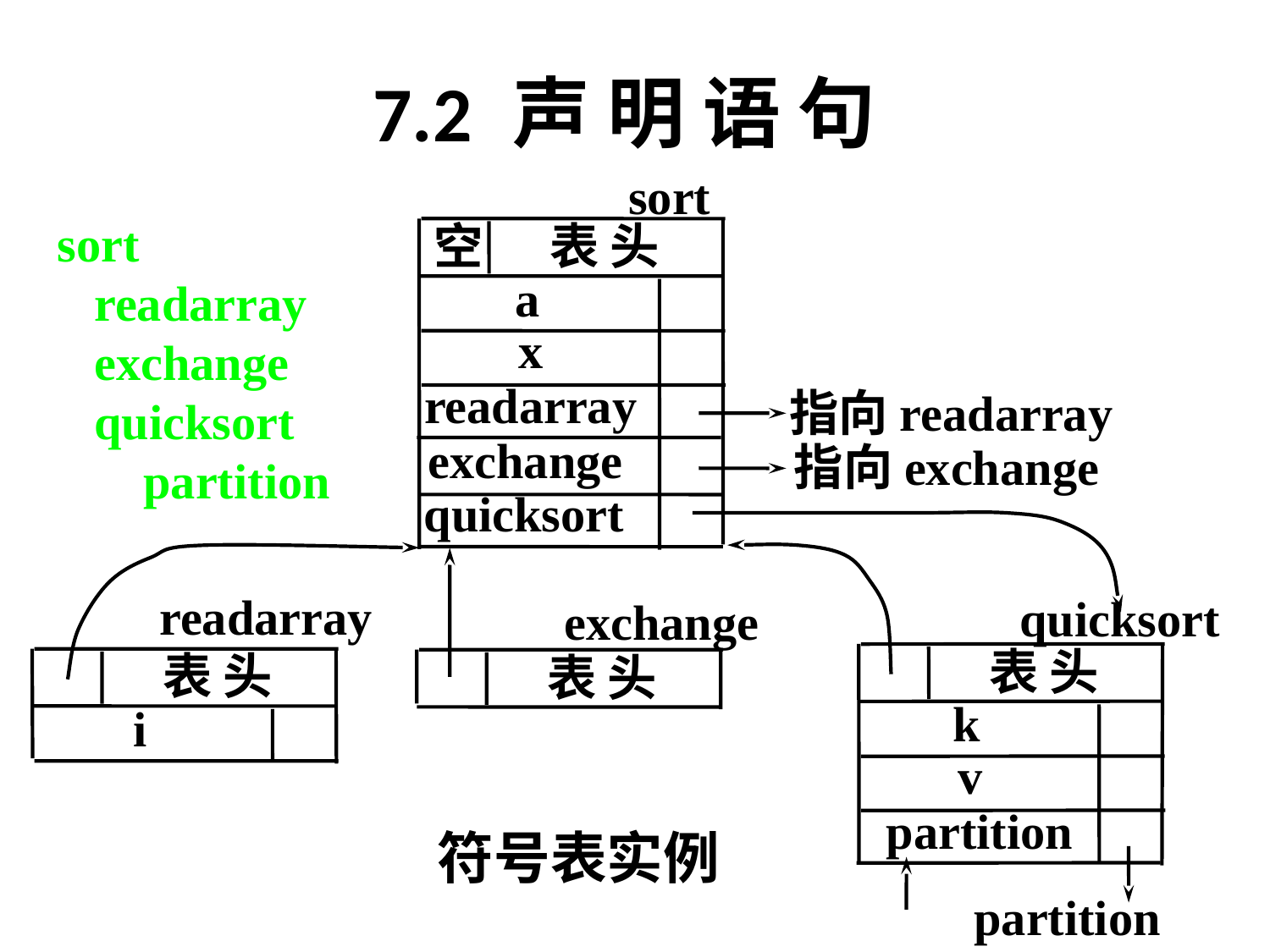

# 7.2 声 明 语 句
sort
空
表 头

a

x

readarray
指向readarray

exchange
指向exchange

quicksort

readarray
quicksort
exchange
表 头
表 头
表 头

k
i

v

partition

partition

sort
   readarray
   exchange
   quicksort
       partition
符号表实例